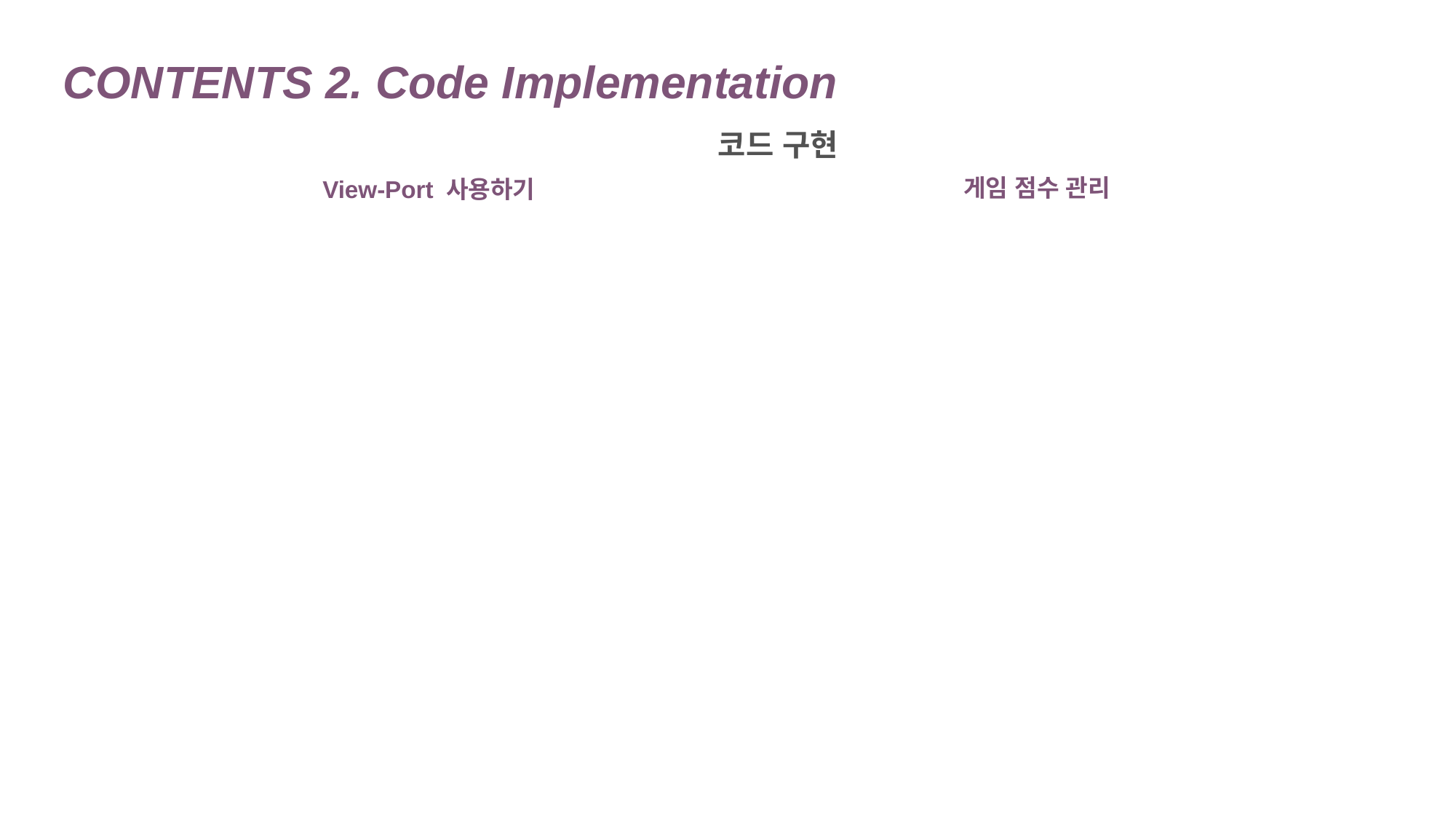

CONTENTS 2. Code Implementation
코드 구현
 게임 점수 관리
 View-Port 사용하기